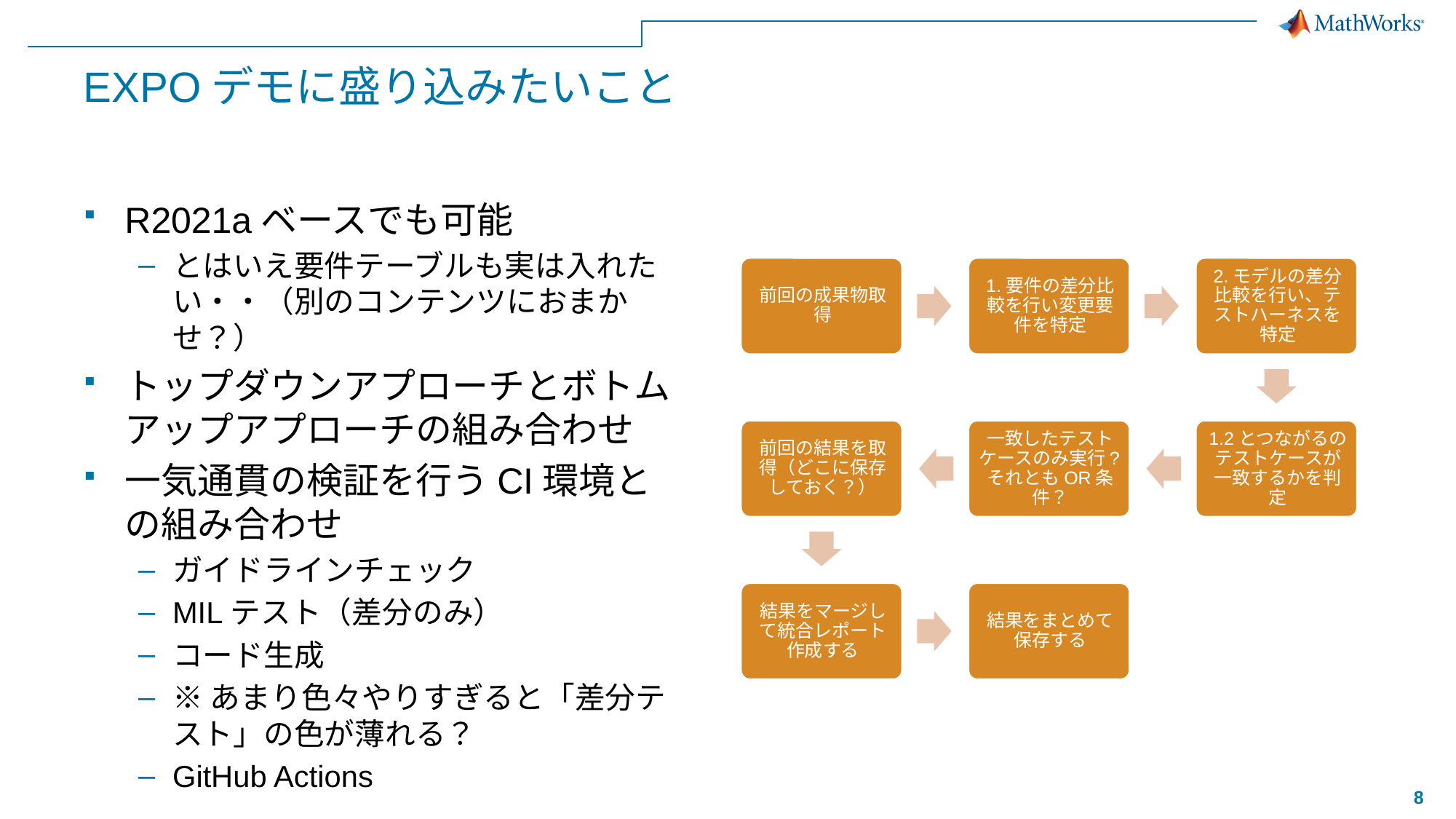

# EXPOデモに盛り込みたいこと
R2021aベースでも可能
とはいえ要件テーブルも実は入れたい・・（別のコンテンツにおまかせ？）
トップダウンアプローチとボトムアップアプローチの組み合わせ
一気通貫の検証を行うCI環境との組み合わせ
ガイドラインチェック
MILテスト（差分のみ）
コード生成
※あまり色々やりすぎると「差分テスト」の色が薄れる？
GitHub Actions

前回の成果物取得

1.要件の差分比較を行い変更要件を特定

2.モデルの差分比較を行い、テストハーネスを特定

1.2とつながるのテストケースが一致するかを判定

一致したテストケースのみ実行?それともOR条件？

前回の結果を取得（どこに保存しておく？）

結果をマージして統合レポート作成する

結果をまとめて保存する